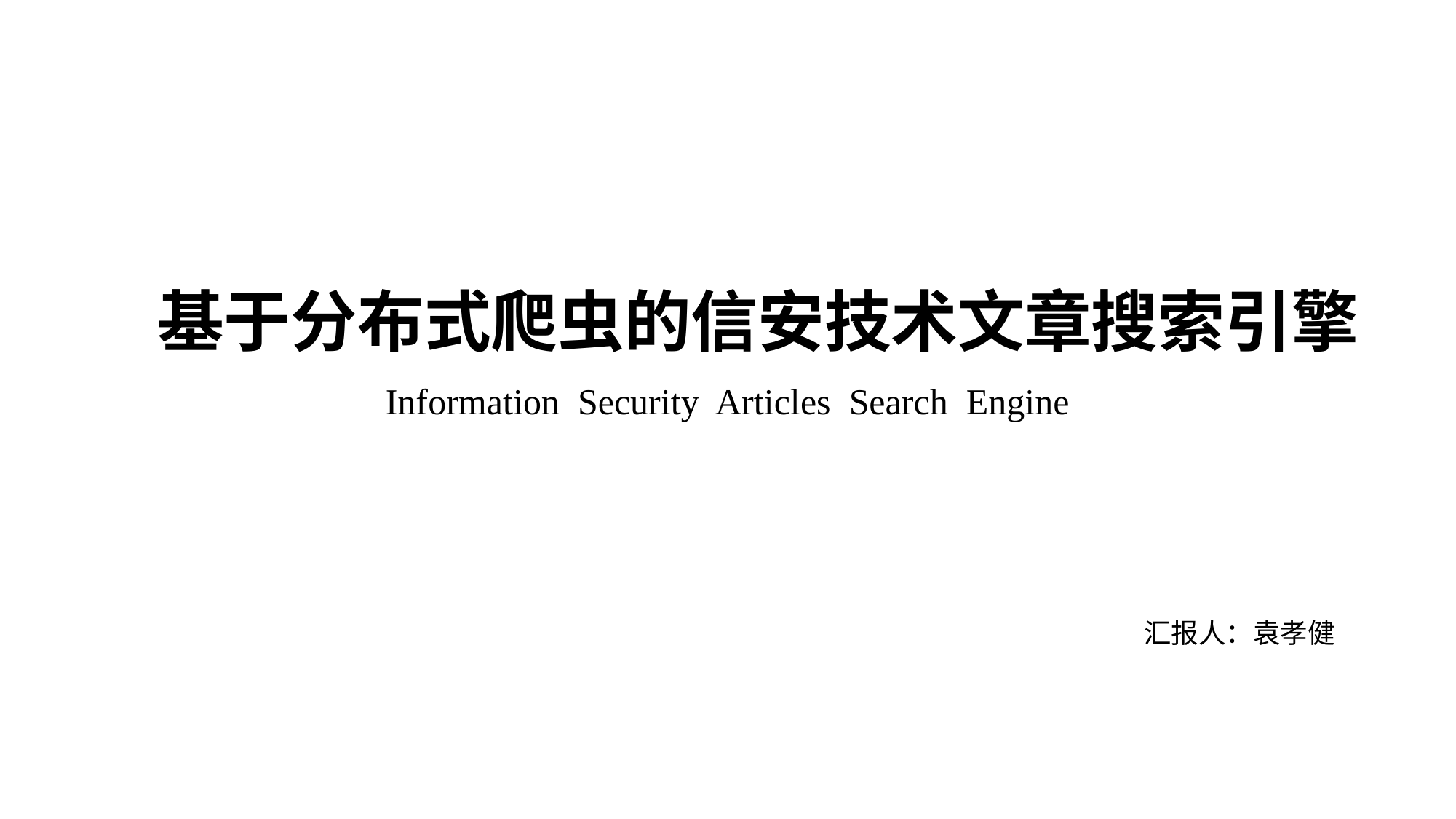

# 基于分布式爬虫的信安技术文章搜索引擎
Information  Security  Articles  Search  Engine
汇报人：袁孝健